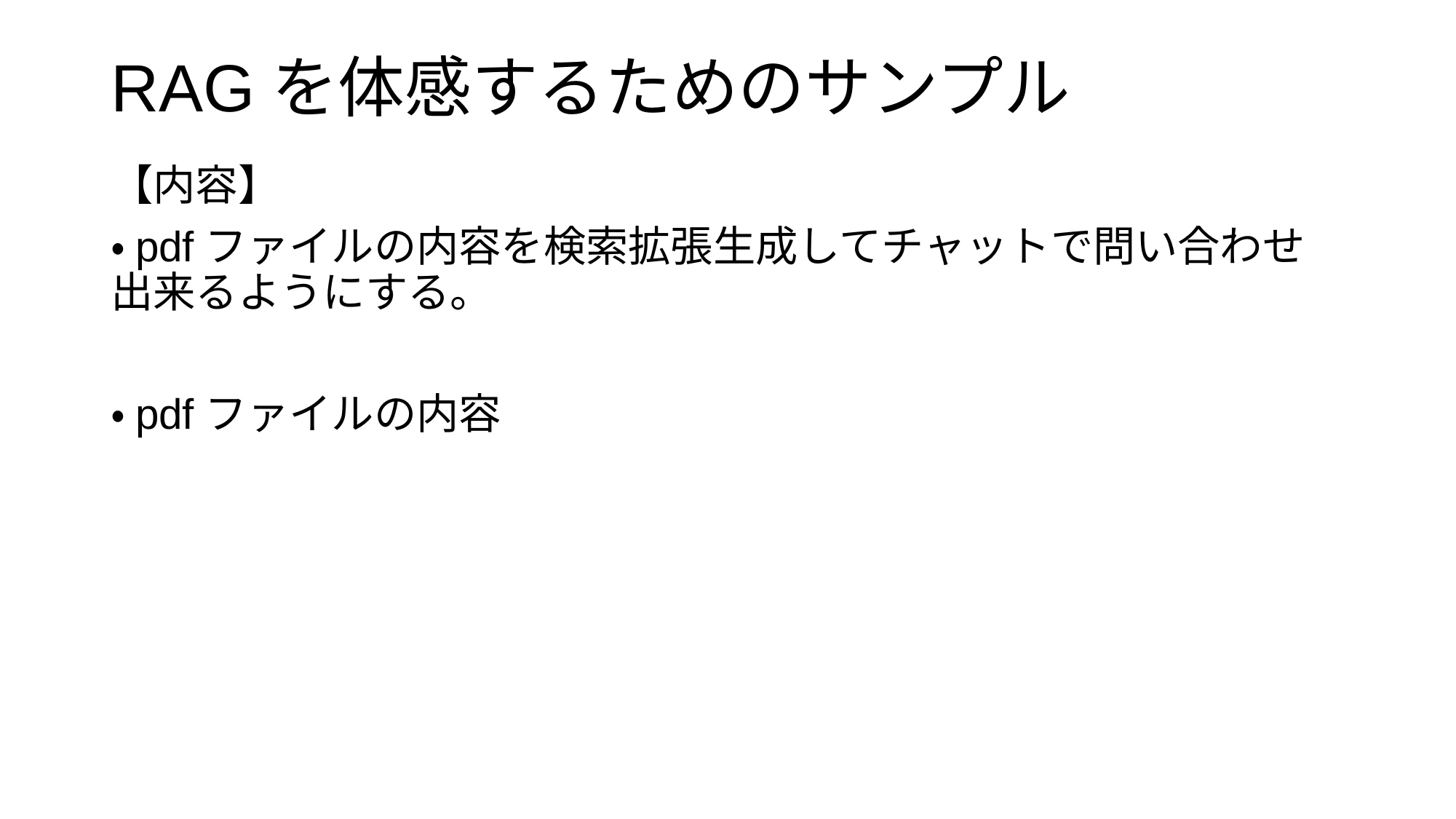

# RAGを体感するためのサンプル
【内容】
・pdfファイルの内容を検索拡張生成してチャットで問い合わせ出来るようにする。

・pdfファイルの内容